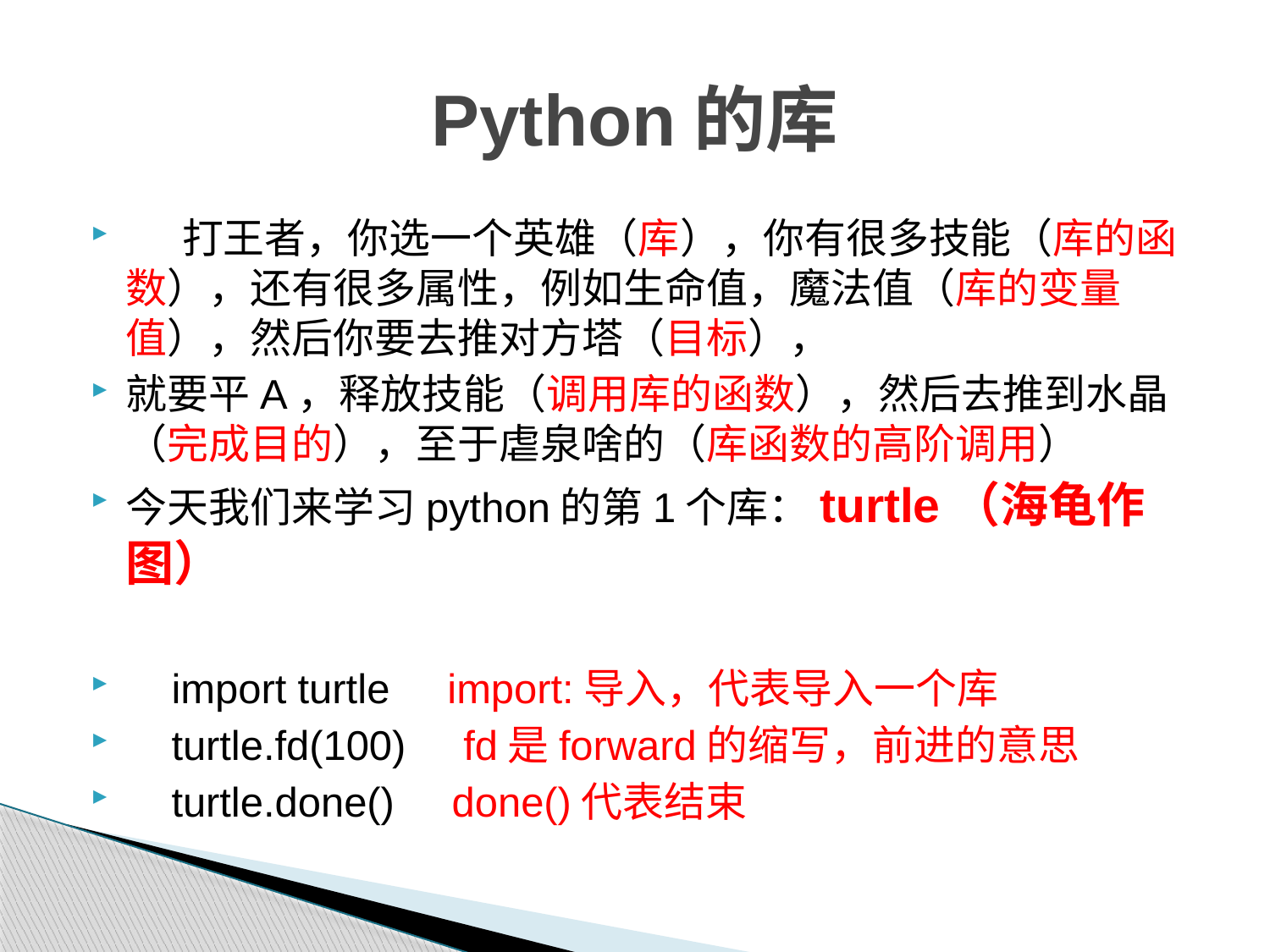

# Python的库
     打王者，你选一个英雄（库），你有很多技能（库的函数），还有很多属性，例如生命值，魔法值（库的变量值），然后你要去推对方塔（目标），
就要平A，释放技能（调用库的函数），然后去推到水晶（完成目的），至于虐泉啥的（库函数的高阶调用）
今天我们来学习python的第1个库：turtle（海龟作图）

    import turtle     import:导入，代表导入一个库
    turtle.fd(100)     fd是forward的缩写，前进的意思
    turtle.done()     done()代表结束